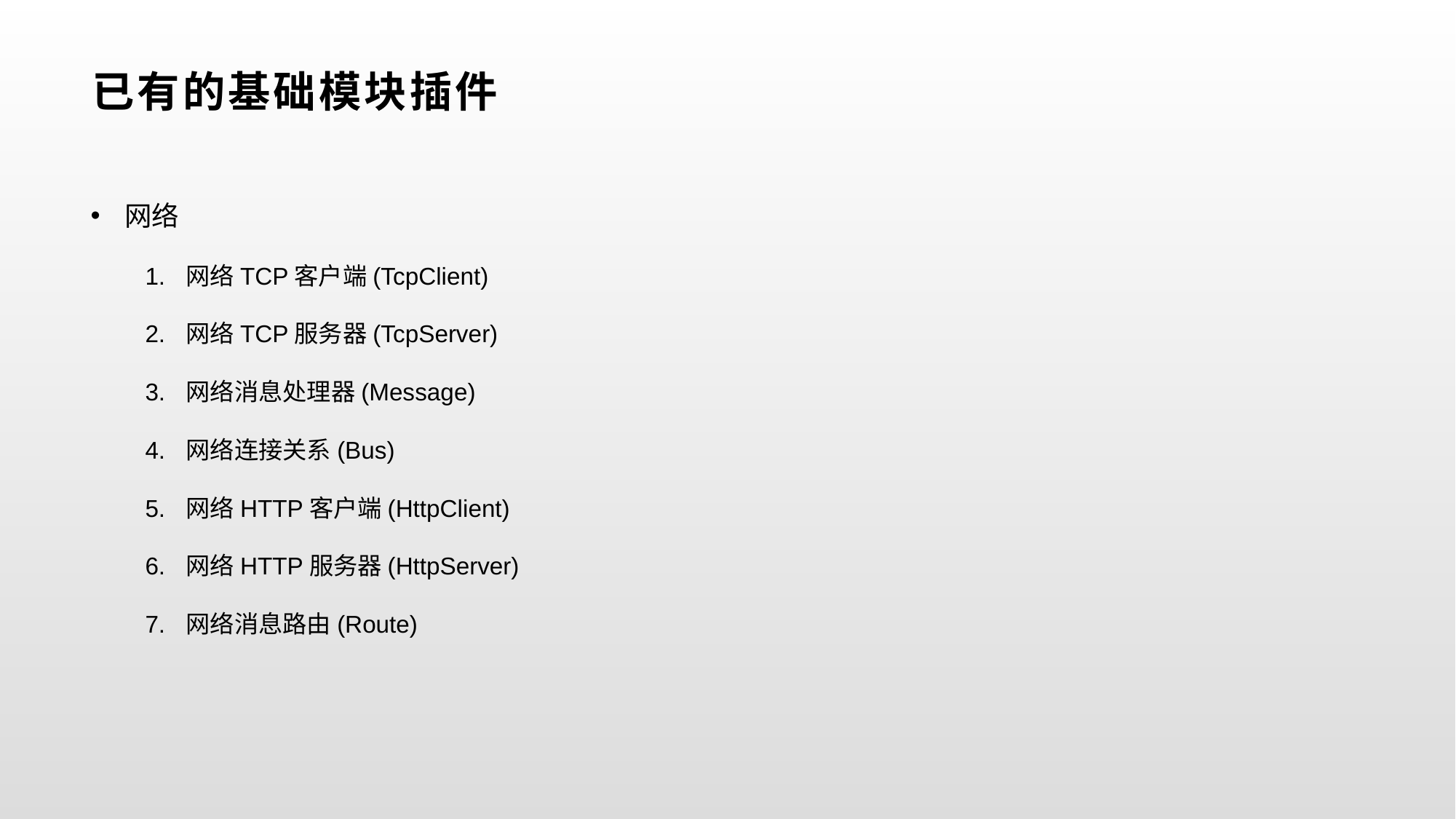

已有的基础模块插件
网络
网络TCP客户端(TcpClient)
网络TCP服务器(TcpServer)
网络消息处理器(Message)
网络连接关系(Bus)
网络HTTP客户端(HttpClient)
网络HTTP服务器(HttpServer)
网络消息路由(Route)